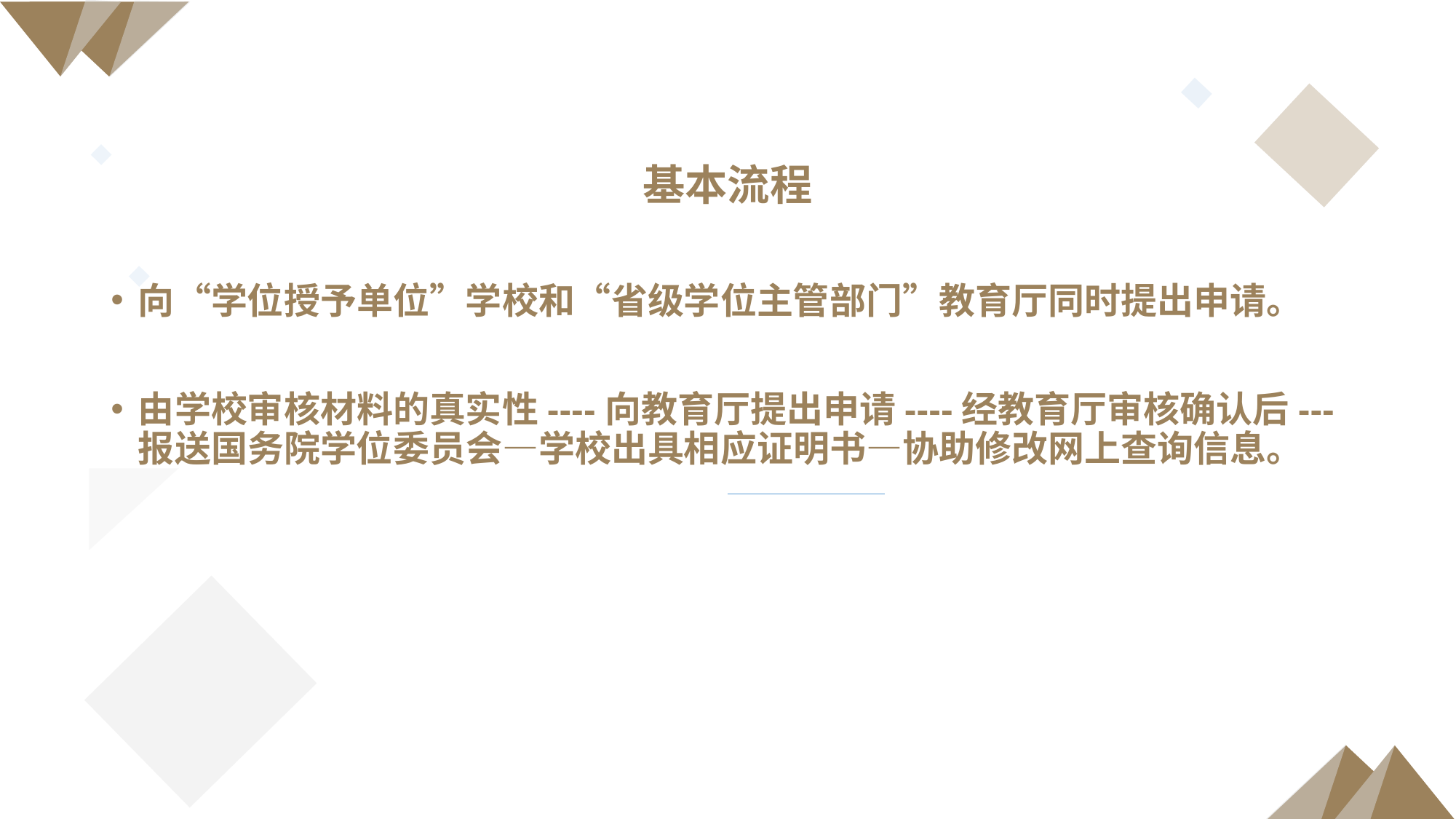

基本流程

向“学位授予单位”学校和“省级学位主管部门”教育厅同时提出申请。

由学校审核材料的真实性----向教育厅提出申请----经教育厅审核确认后---报送国务院学位委员会—学校出具相应证明书—协助修改网上查询信息。